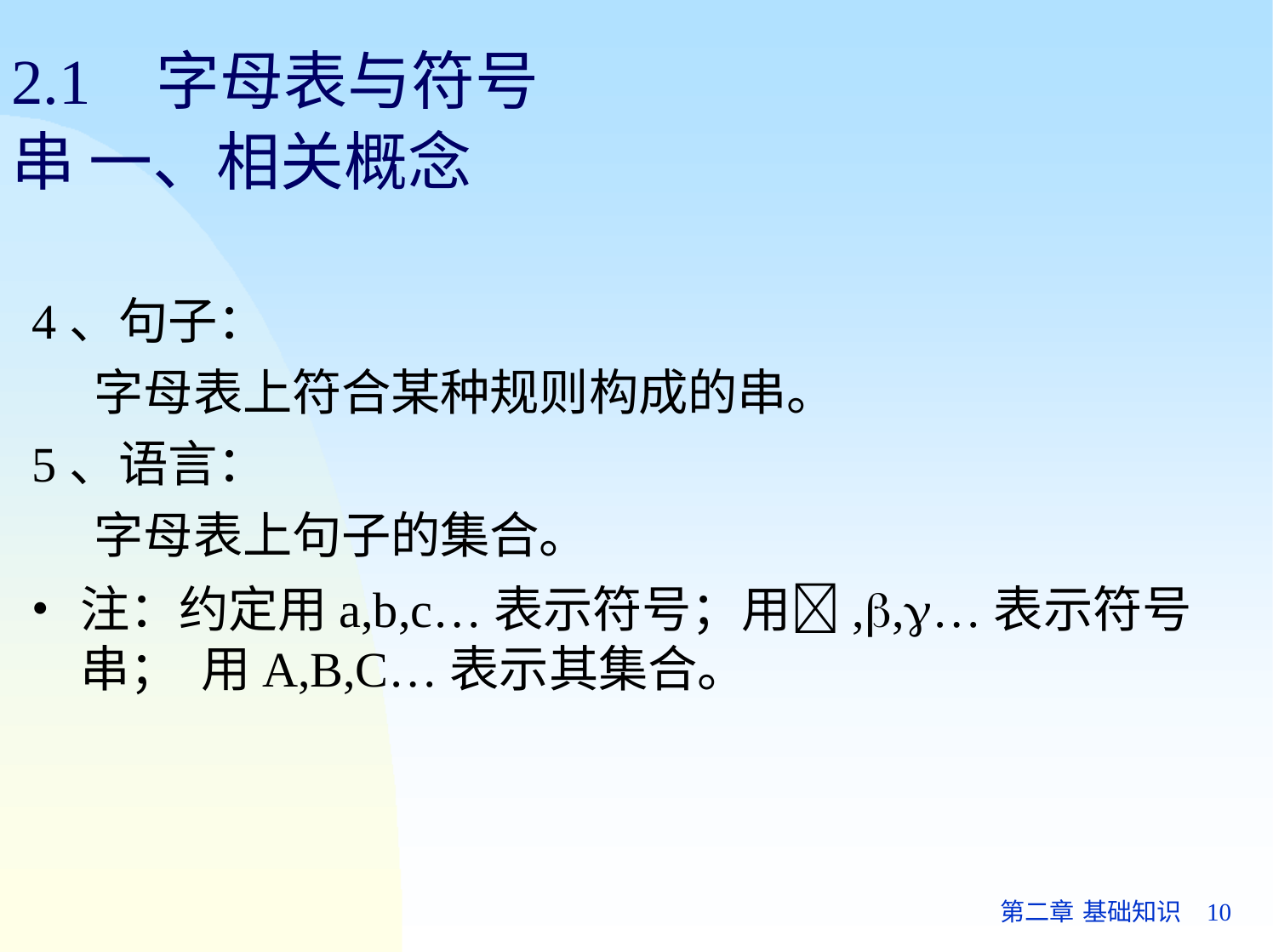

# 2.1	字母表与符号串 一、相关概念
4、句子：
字母表上符合某种规则构成的串。
5、语言：
字母表上句子的集合。
注：约定用a,b,c…表示符号；用α,β,γ…表示符号串；  用A,B,C…表示其集合。
第二章 基础知识	10